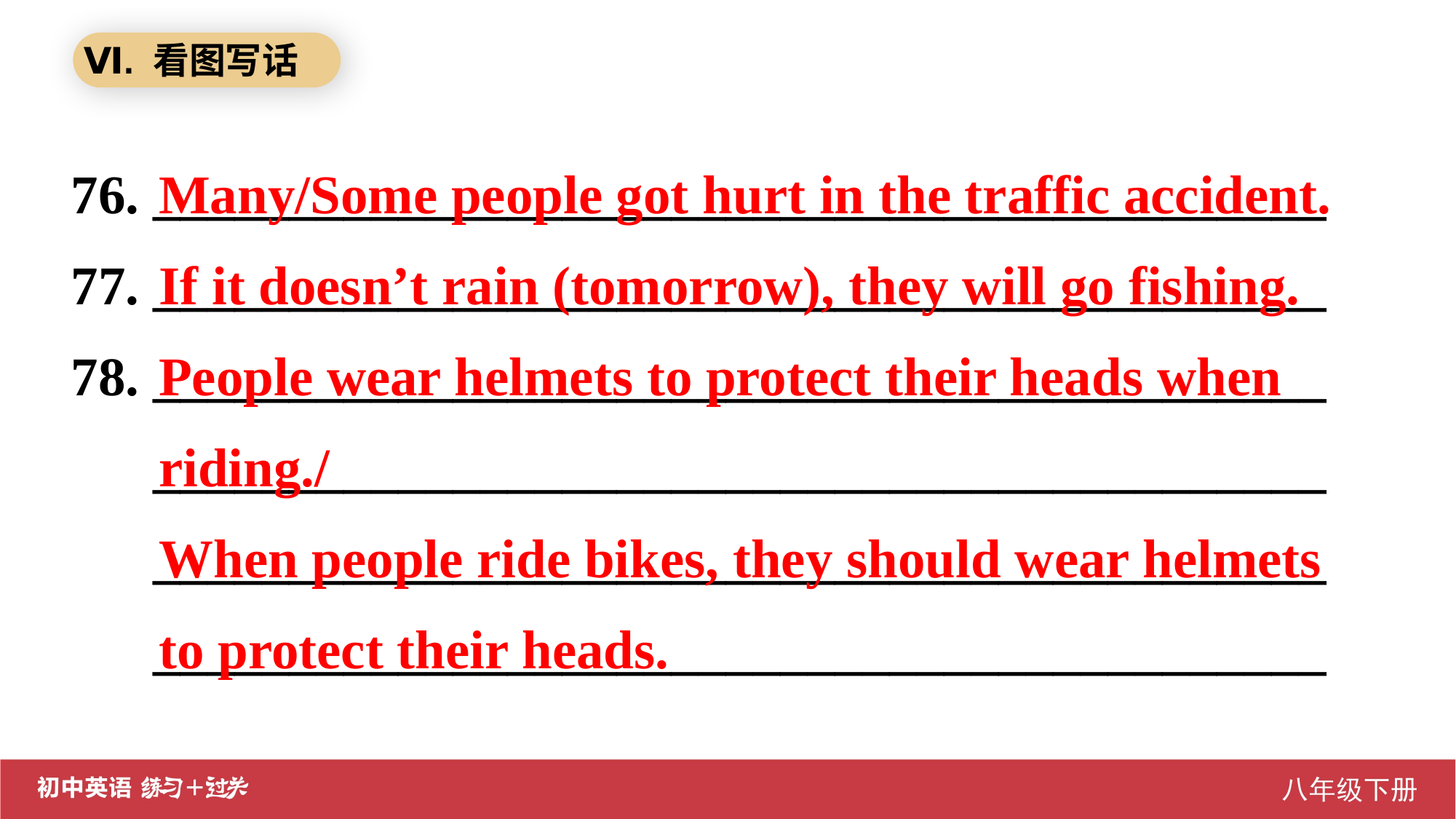

Ⅵ. 看图写话
76. ___________________________________________
77. ___________________________________________
78. ___________________________________________
      ___________________________________________
      ___________________________________________
      ___________________________________________
Many/Some people got hurt in the traffic accident.
If it doesn’t rain (tomorrow), they will go fishing.
People wear helmets to protect their heads when riding./
When people ride bikes, they should wear helmets
to protect their heads.